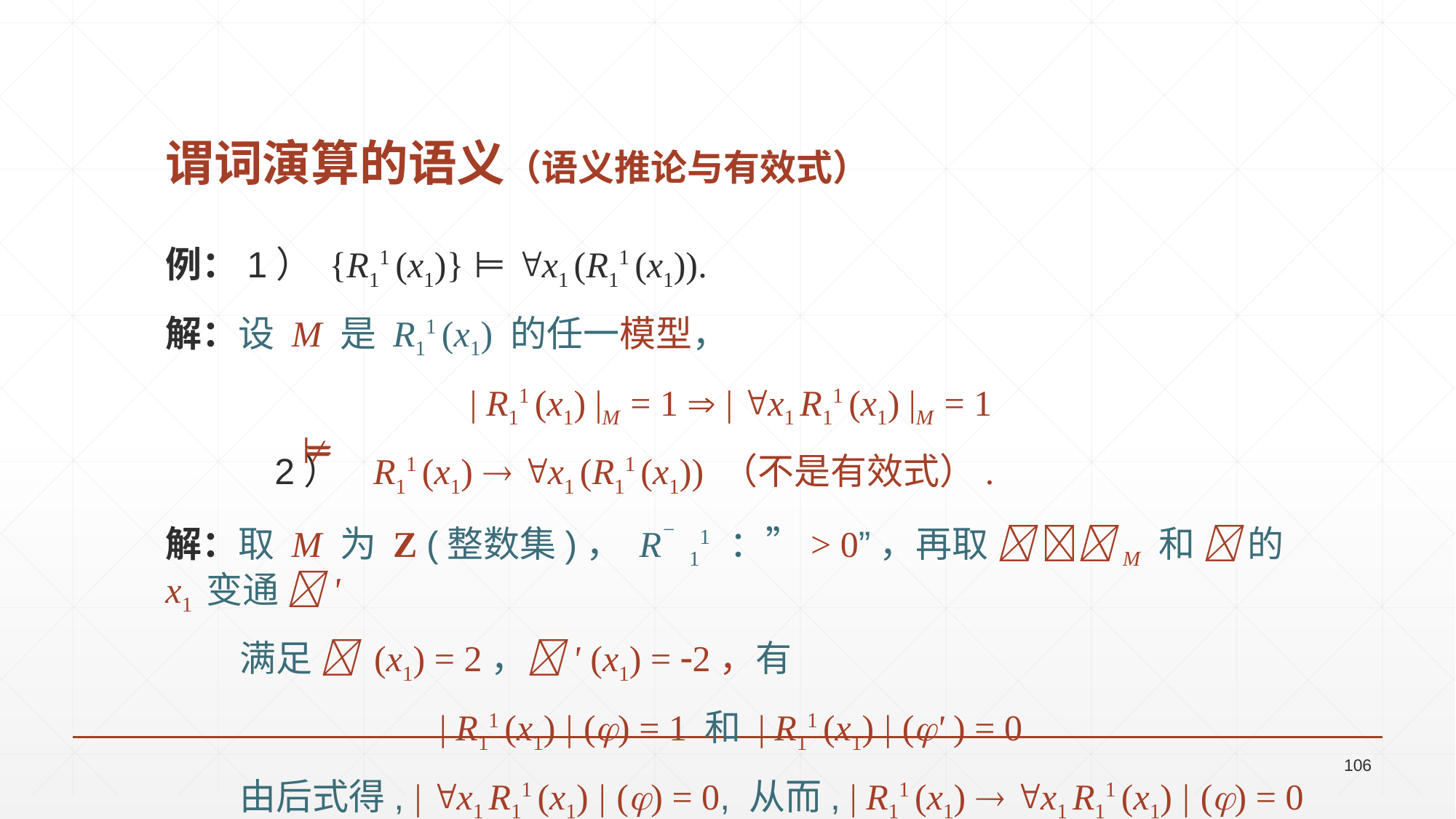

# 谓词演算的语义（语义推论与有效式）
例：1） {R11 (x1)} ⊨ ∀x1 (R11 (x1)).
解：设 M 是 R11 (x1) 的任一模型，
| R11 (x1) |M  = 1 ⇒ | ∀x1 R11 (x1) |M  = 1
	2）   R11 (x1) → ∀x1 (R11 (x1)) （不是有效式）.
解：取 M 为 Z (整数集)， R−   11 ：”> 0”，再取 ϕ ∈ΦM 和 ϕ 的 x1 变通 ϕʹ
        满足 ϕ (x1) = 2，ϕʹ (x1) = −2，有
| R11 (x1) |  (ϕ) = 1 和 | R11 (x1) |  (ϕʹ ) = 0
        由后式得, | ∀x1 R11 (x1) |  (ϕ) = 0, 从而, | R11 (x1) → ∀x1 R11 (x1) |  (ϕ) = 0 .
≠
⊨
106